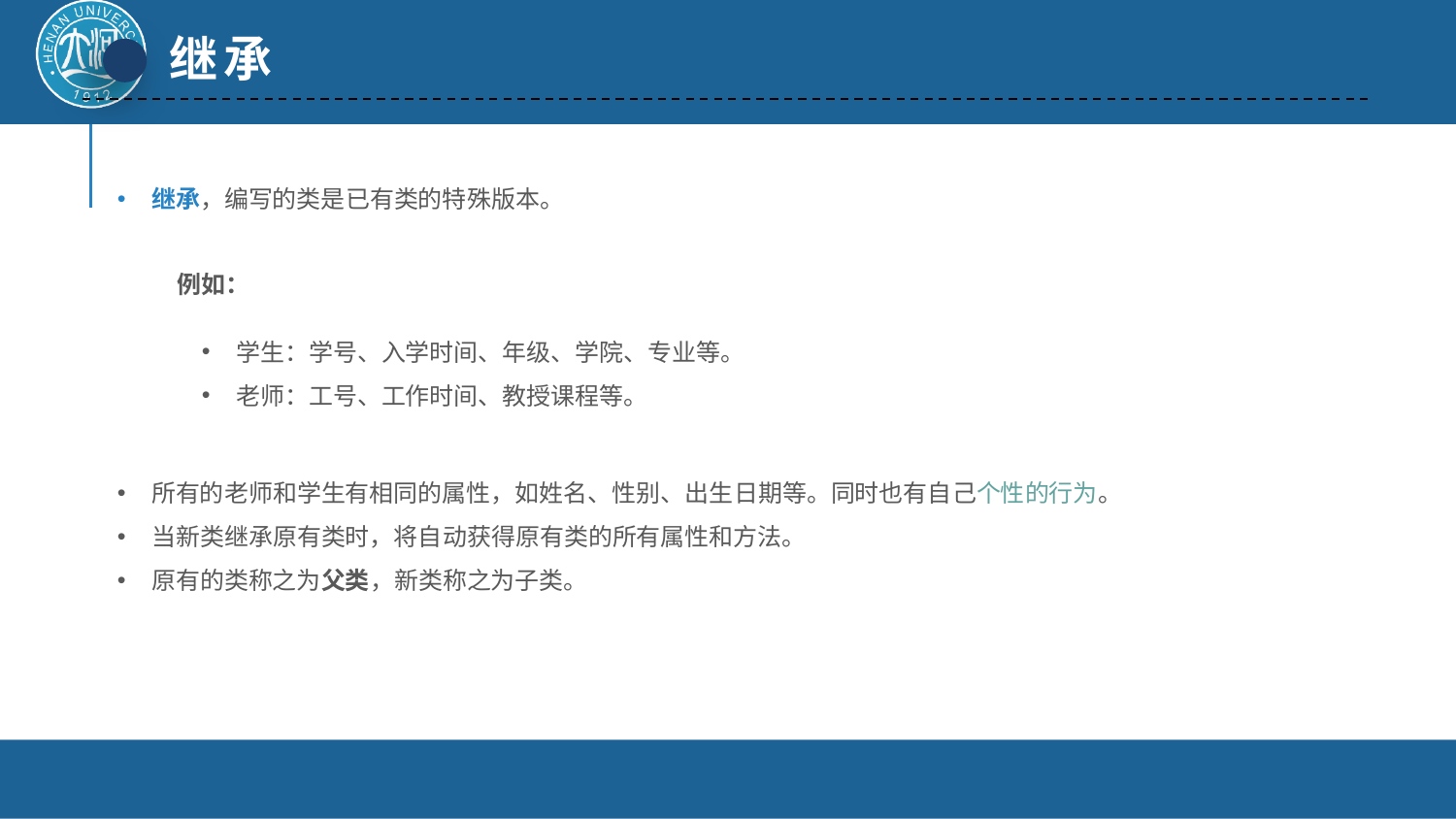

继承

继承，编写的类是已有类的特殊版本。
例如：
学生：学号、入学时间、年级、学院、专业等。
老师：工号、工作时间、教授课程等。
所有的老师和学生有相同的属性，如姓名、性别、出生日期等。同时也有自己个性的行为。
当新类继承原有类时，将自动获得原有类的所有属性和方法。
原有的类称之为父类，新类称之为子类。